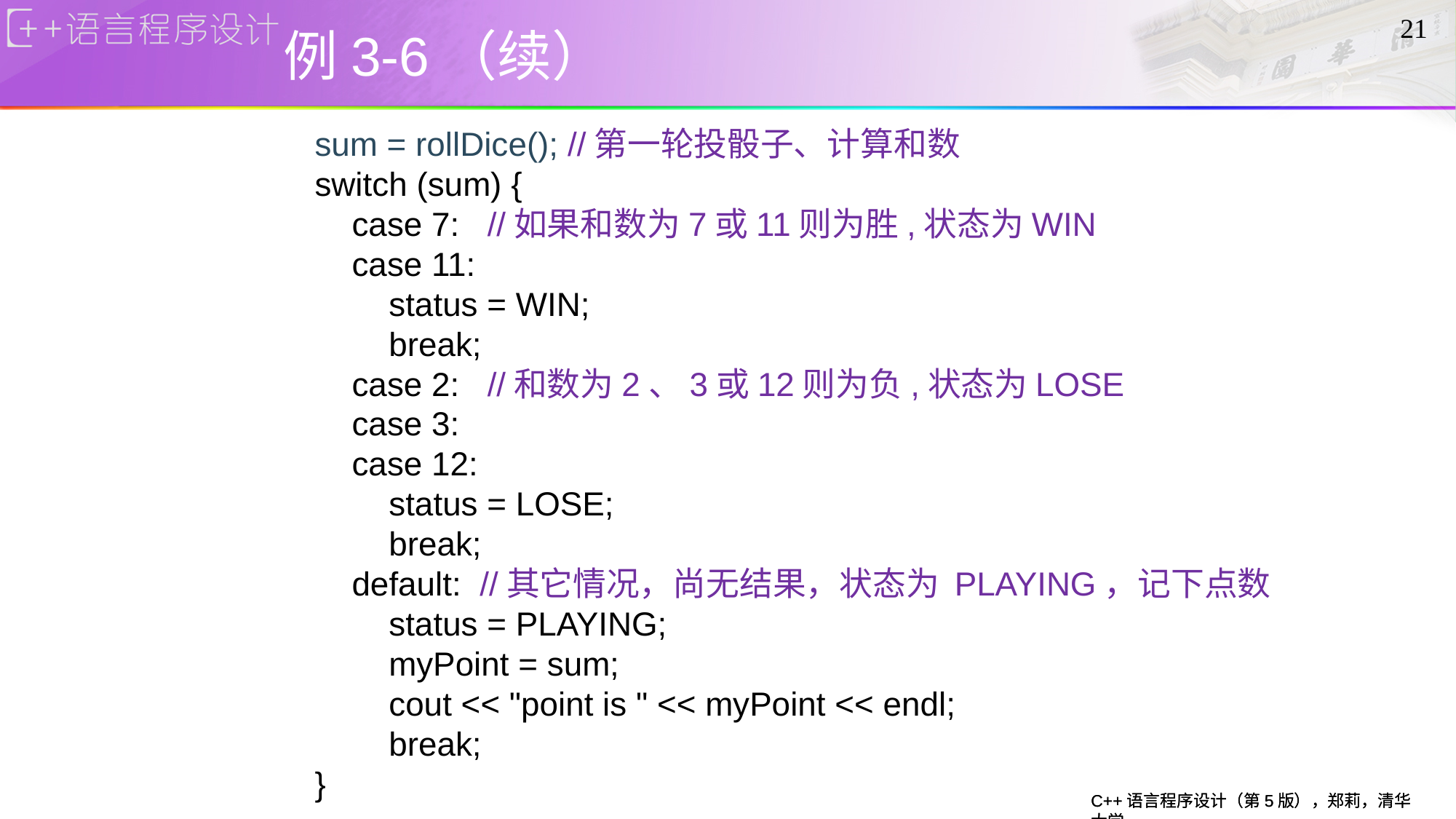

# 例3-6（续）
21
sum = rollDice(); //第一轮投骰子、计算和数
switch (sum) {
    case 7:   //如果和数为7或11则为胜,状态为WIN
    case 11:
        status = WIN;
        break;
    case 2:   //和数为2、3或12则为负,状态为LOSE
    case 3:
    case 12:
        status = LOSE;
        break;
    default:  //其它情况，尚无结果，状态为 PLAYING，记下点数
        status = PLAYING;
        myPoint = sum;
        cout << "point is " << myPoint << endl;
        break;
}